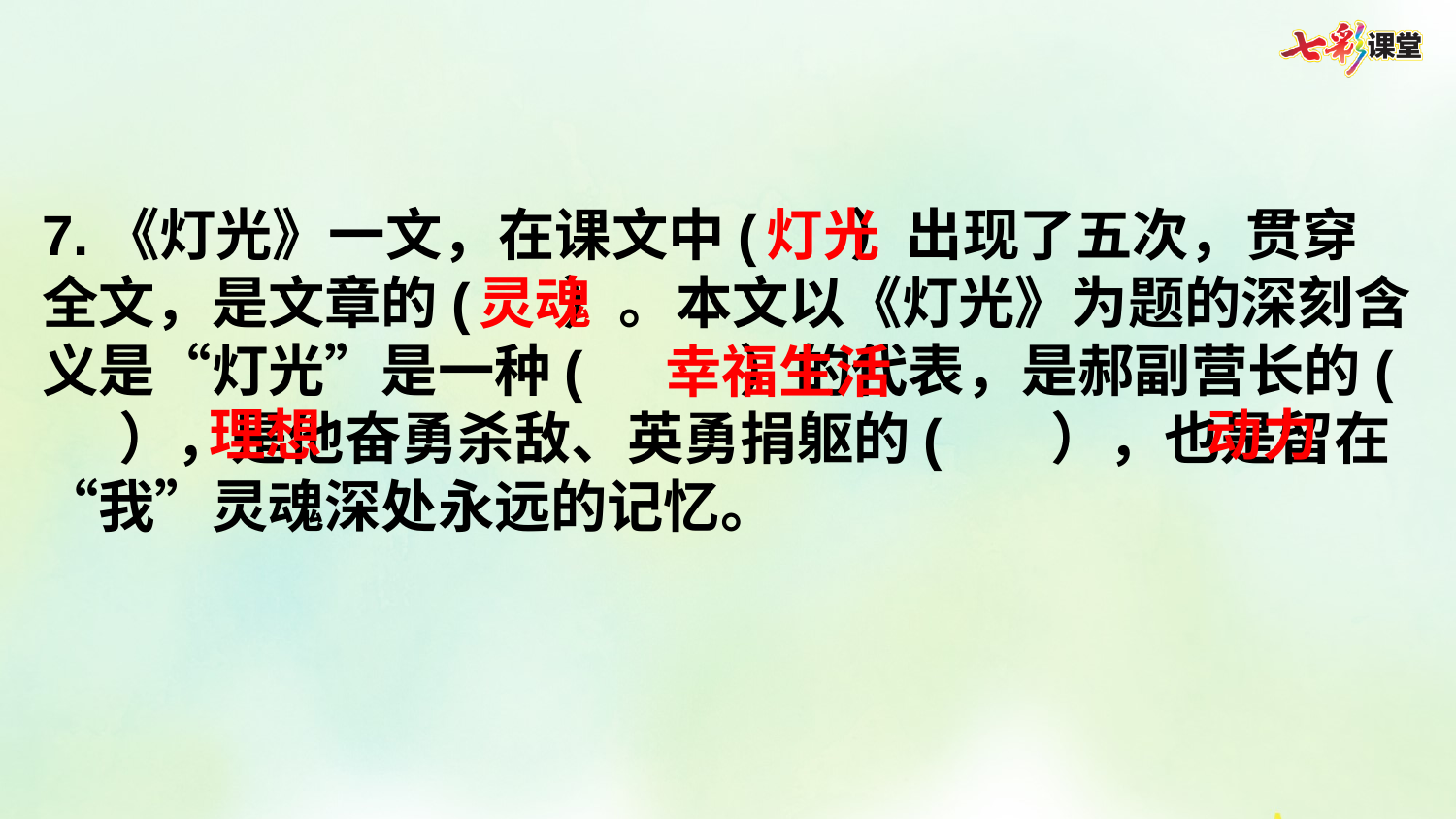

7.《灯光》一文，在课文中(     ）出现了五次，贯穿全文，是文章的(     ）。本文以《灯光》为题的深刻含义是“灯光”是一种(         ）的代表，是郝副营长的(      ），是他奋勇杀敌、英勇捐躯的(      ），也是留在“我”灵魂深处永远的记忆。
灯光
灵魂
幸福生活
理想
动力